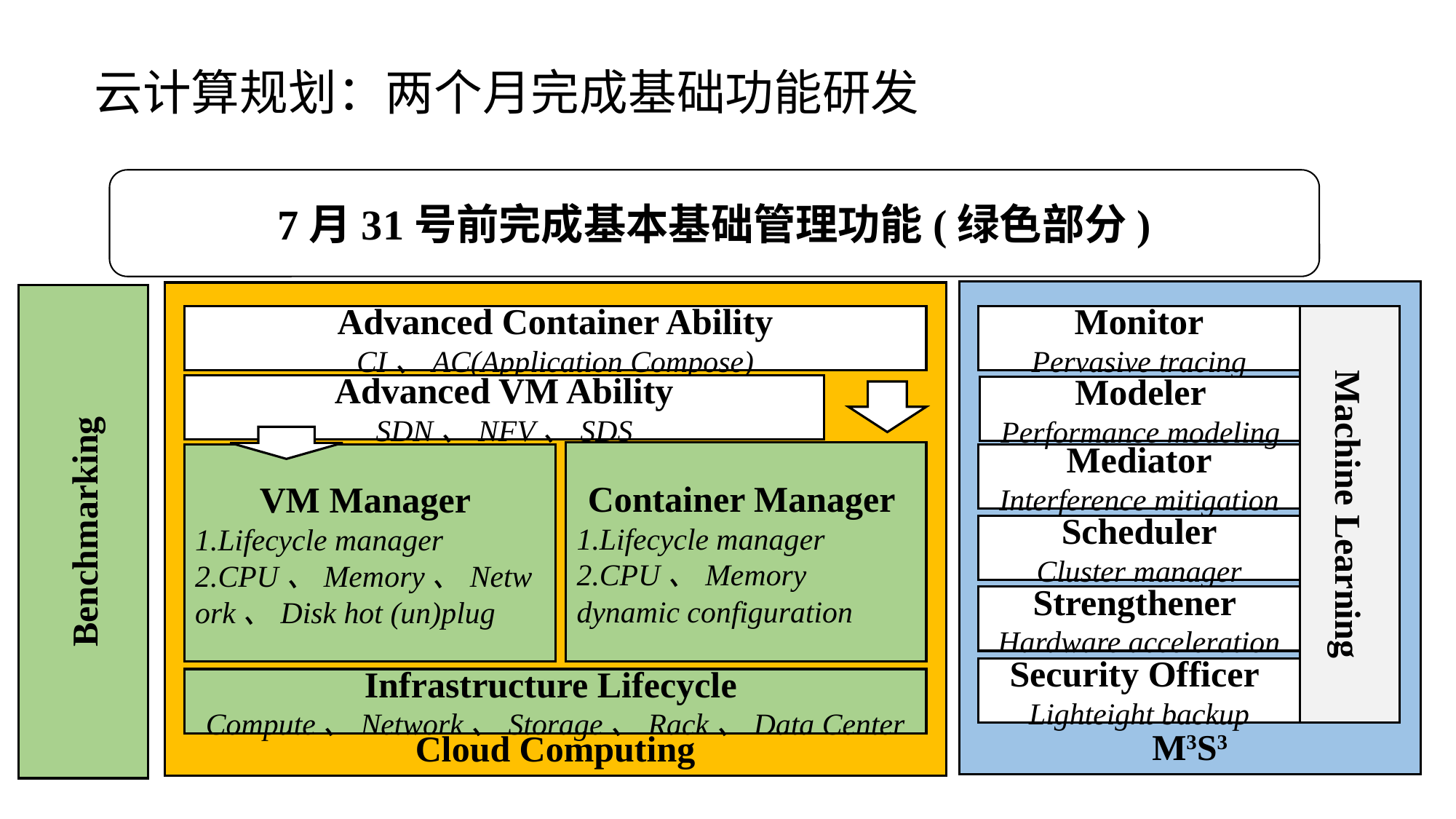

# 云计算规划：两个月完成基础功能研发

7月31号前完成基本基础管理功能(绿色部分)

M3S3

Cloud Computing
Advanced Container Ability
CI、AC(Application Compose)
Monitor
Pervasive tracing
Advanced VM Ability
SDN、NFV、SDS
Modeler
Performance modeling

Container Manager
1.Lifecycle manager
2.CPU、Memory dynamic configuration
Mediator
Interference mitigation
VM Manager
1.Lifecycle manager
2.CPU、Memory、Network、Disk hot (un)plug
Machine Learning
Benchmarking
Scheduler
Cluster manager
Strengthener
Hardware acceleration
Security Officer
Lighteight backup
Infrastructure Lifecycle
Compute、Network、Storage、Rack、Data Center